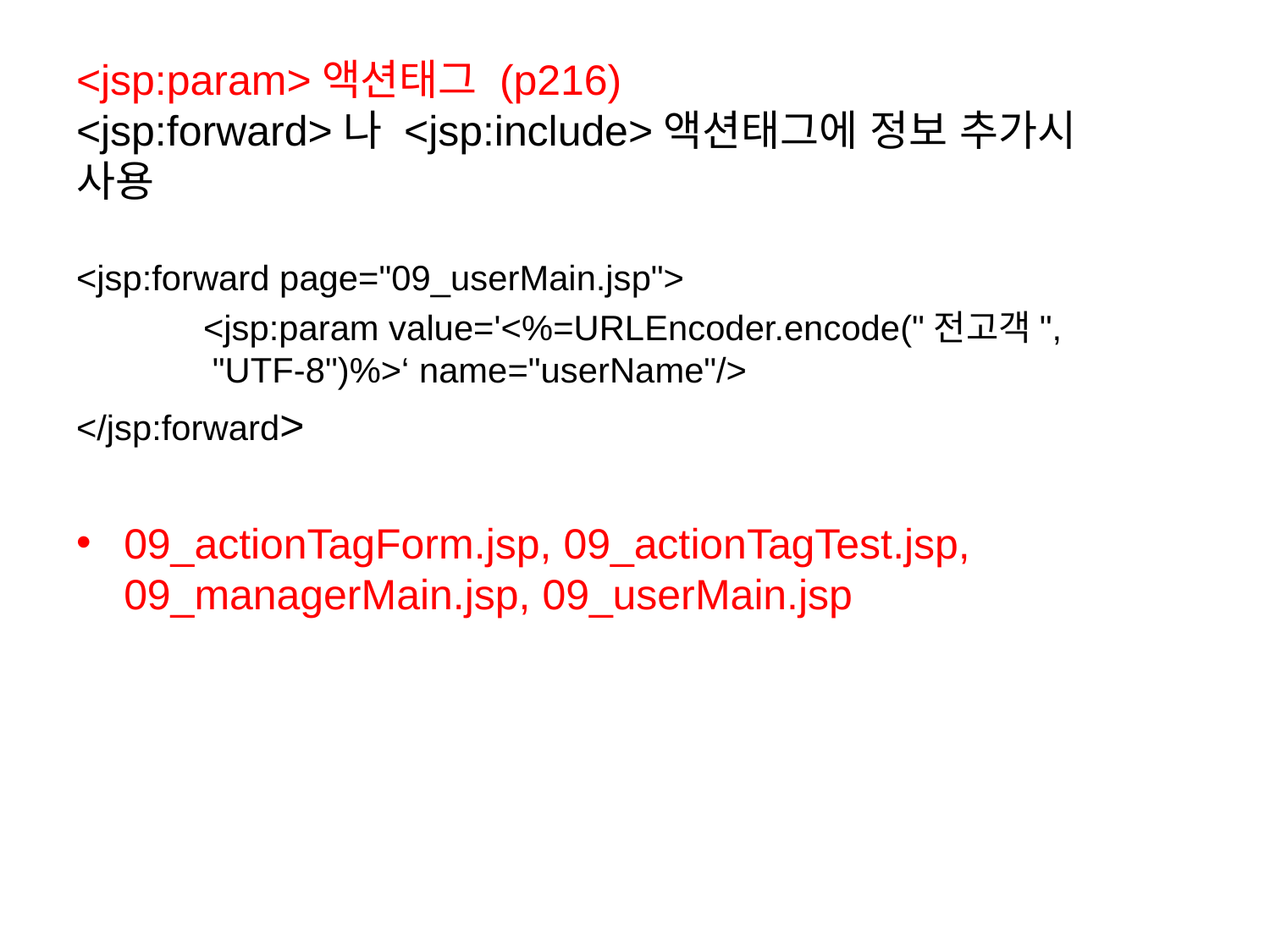

<jsp:param>액션태그 (p216)
<jsp:forward>나 <jsp:include>액션태그에 정보 추가시
사용
<jsp:forward page="09_userMain.jsp">
	<jsp:param value='<%=URLEncoder.encode("전고객",
              "UTF-8")%>‘ name="userName"/>
</jsp:forward>

09_actionTagForm.jsp, 09_actionTagTest.jsp,
09_managerMain.jsp, 09_userMain.jsp